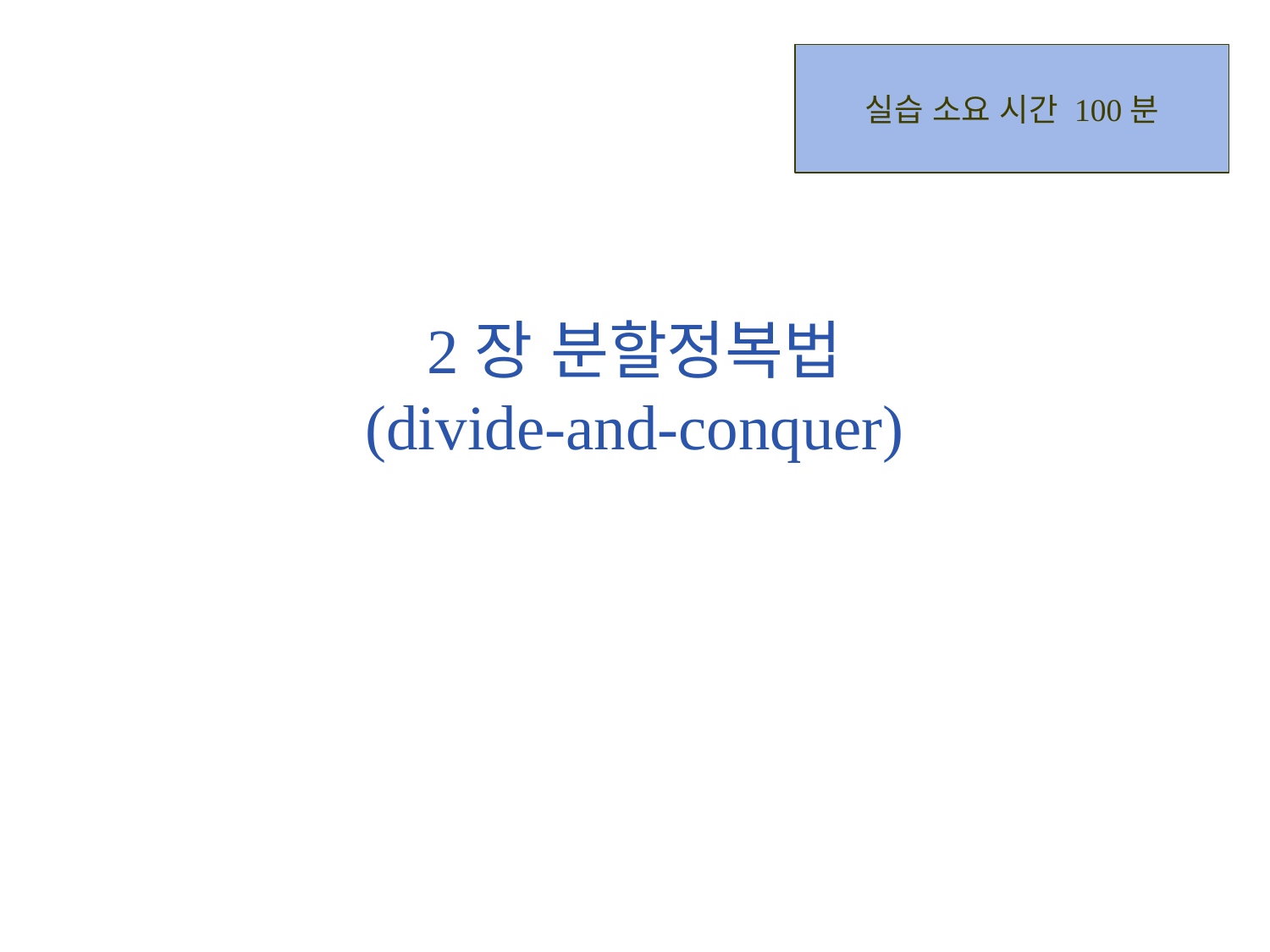

실습 소요 시간 100분
# 2장 분할정복법 (divide-and-conquer)